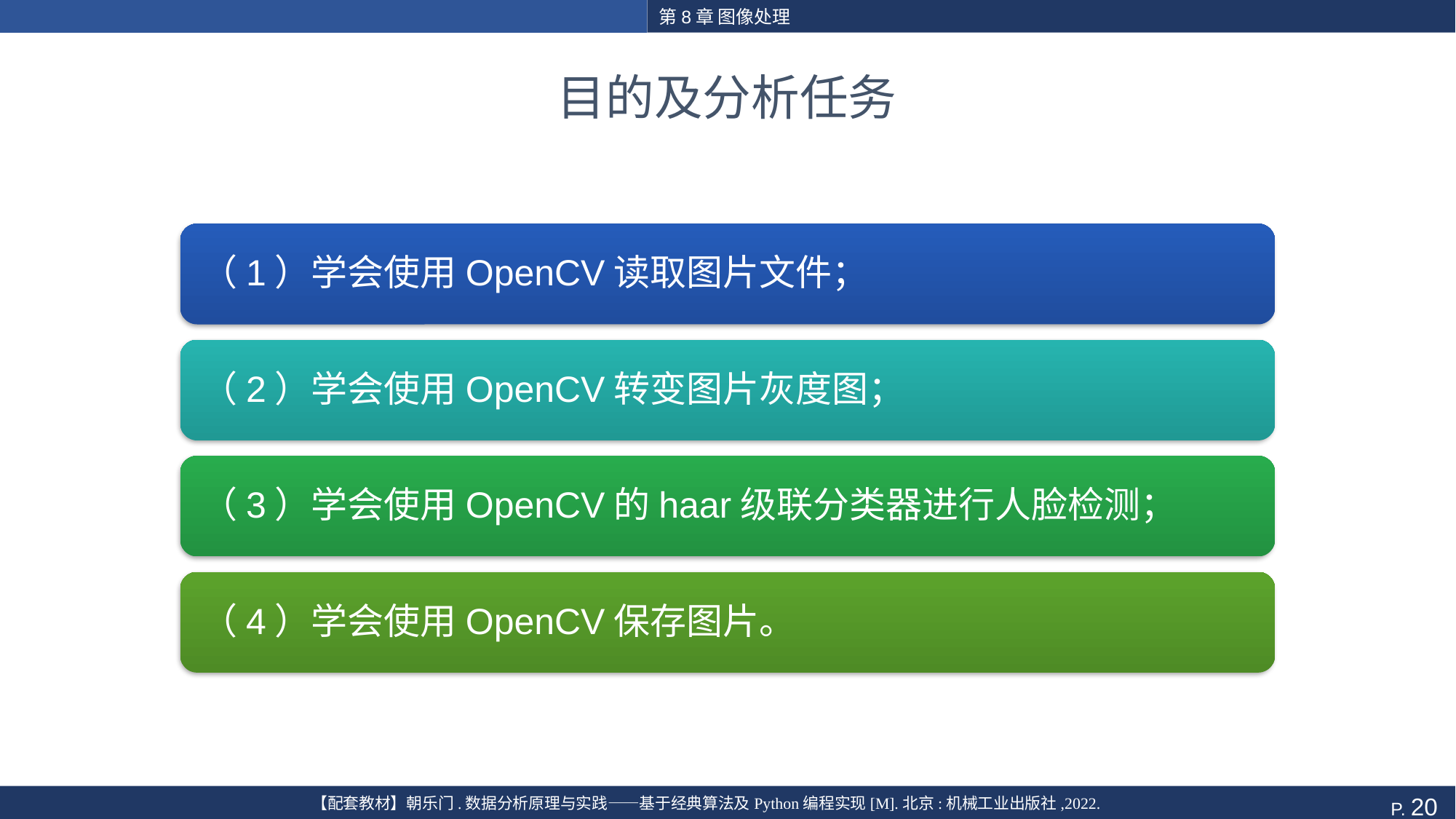

第8章 图像处理
# 目的及分析任务
（1）学会使用OpenCV读取图片文件；
（2）学会使用OpenCV转变图片灰度图；
（3）学会使用OpenCV的haar级联分类器进行人脸检测；
（4）学会使用OpenCV保存图片。